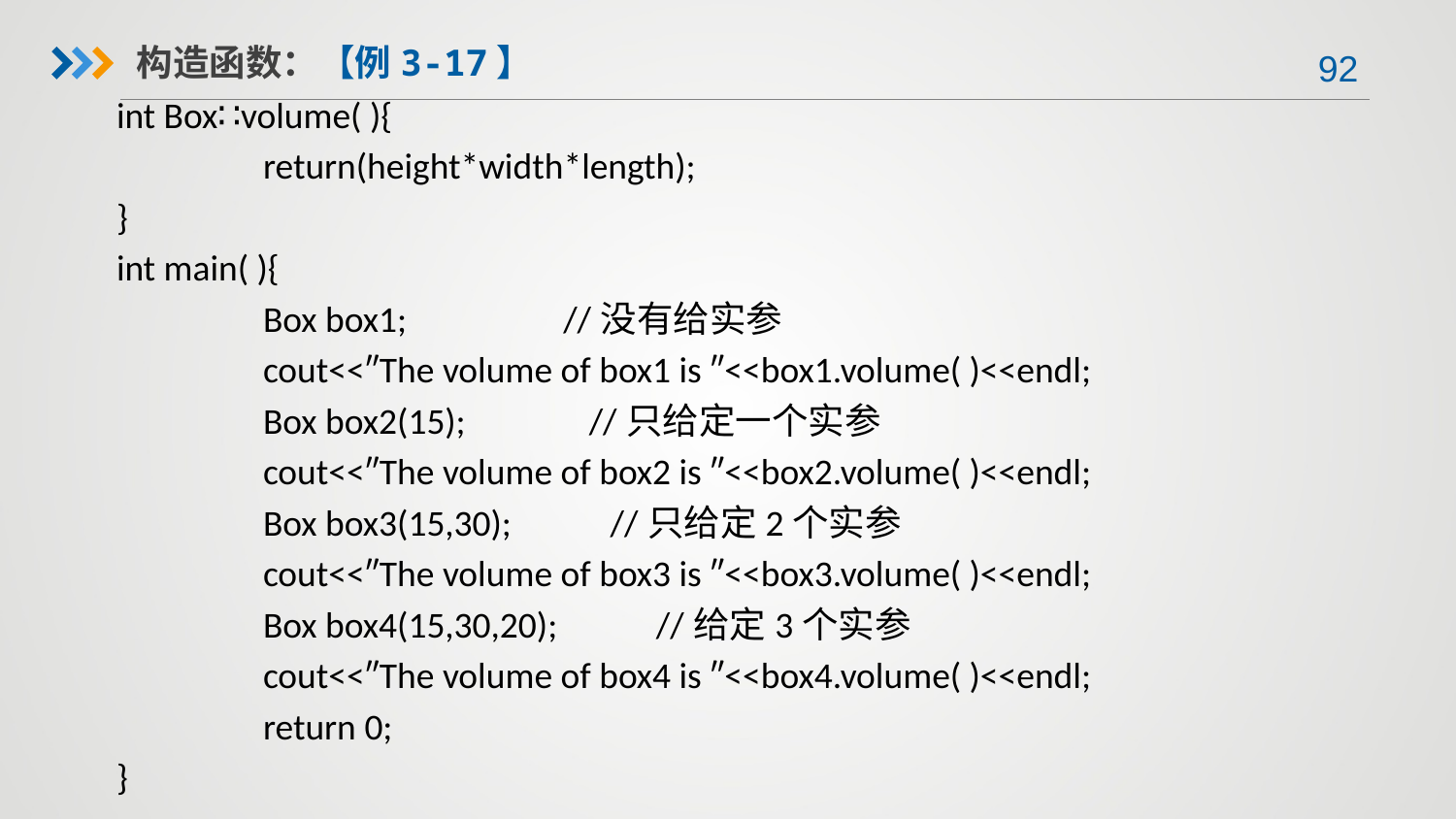

构造函数：【例3-17】
int Box∷volume( ){
		return(height*width*length);
}
int main( ){
		Box box1;                   //没有给实参
		cout<<″The volume of box1 is ″<<box1.volume( )<<endl;
		Box box2(15);               //只给定一个实参
		cout<<″The volume of box2 is ″<<box2.volume( )<<endl;
		Box box3(15,30);            //只给定2个实参
		cout<<″The volume of box3 is ″<<box3.volume( )<<endl;
		Box box4(15,30,20);            //给定3个实参
		cout<<″The volume of box4 is ″<<box4.volume( )<<endl;
		return 0;
}